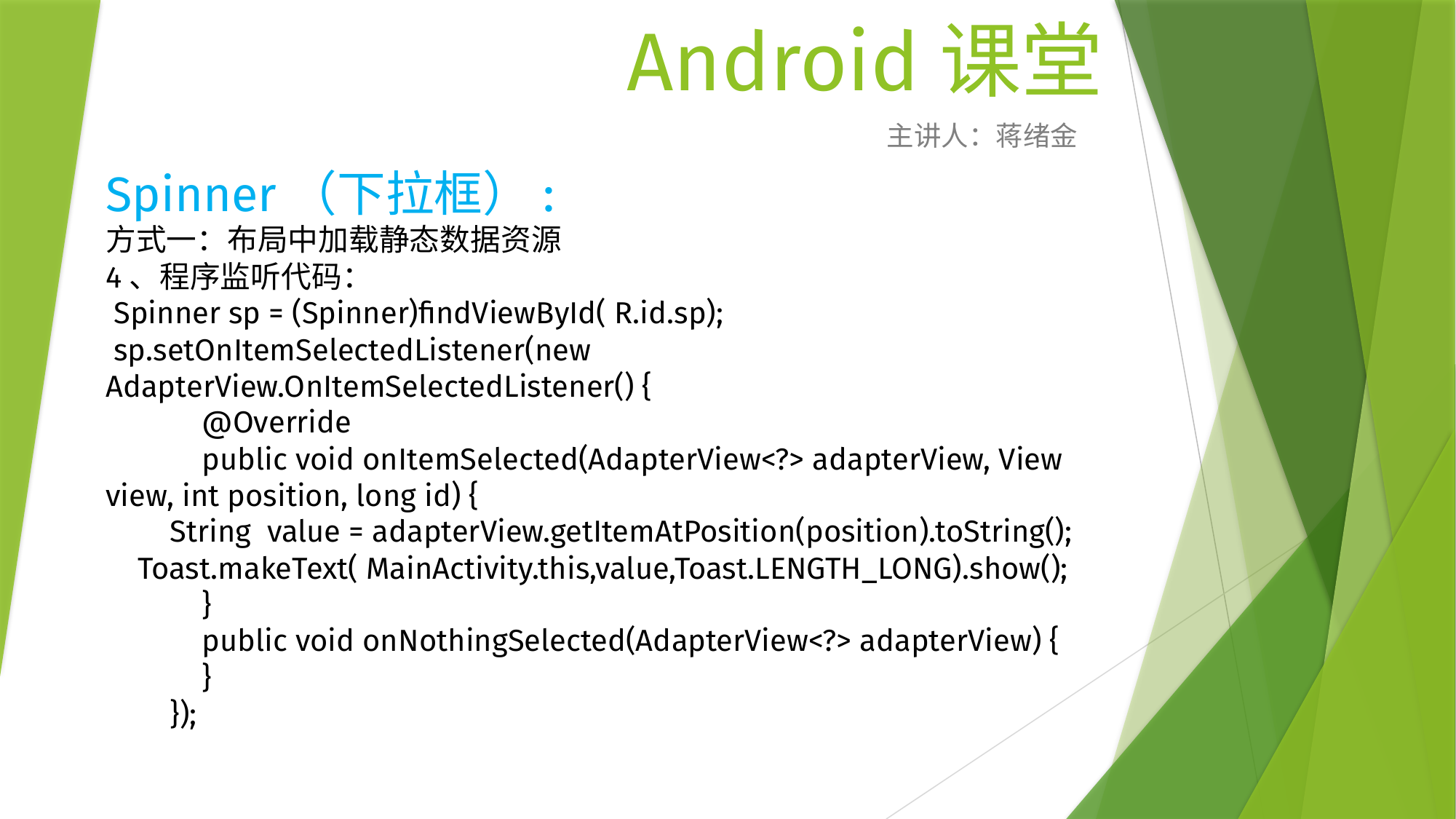

# Android课堂
主讲人：蒋绪金
Spinner（下拉框）:
方式一：布局中加载静态数据资源
4、程序监听代码：
 Spinner sp = (Spinner)findViewById( R.id.sp);
 sp.setOnItemSelectedListener(new 	AdapterView.OnItemSelectedListener() {
            @Override
            public void onItemSelected(AdapterView<?> adapterView, View view, int position, long id) {
        String  value = adapterView.getItemAtPosition(position).toString();
    Toast.makeText( MainActivity.this,value,Toast.LENGTH_LONG).show();
            }
            public void onNothingSelected(AdapterView<?> adapterView) {
            }
        });